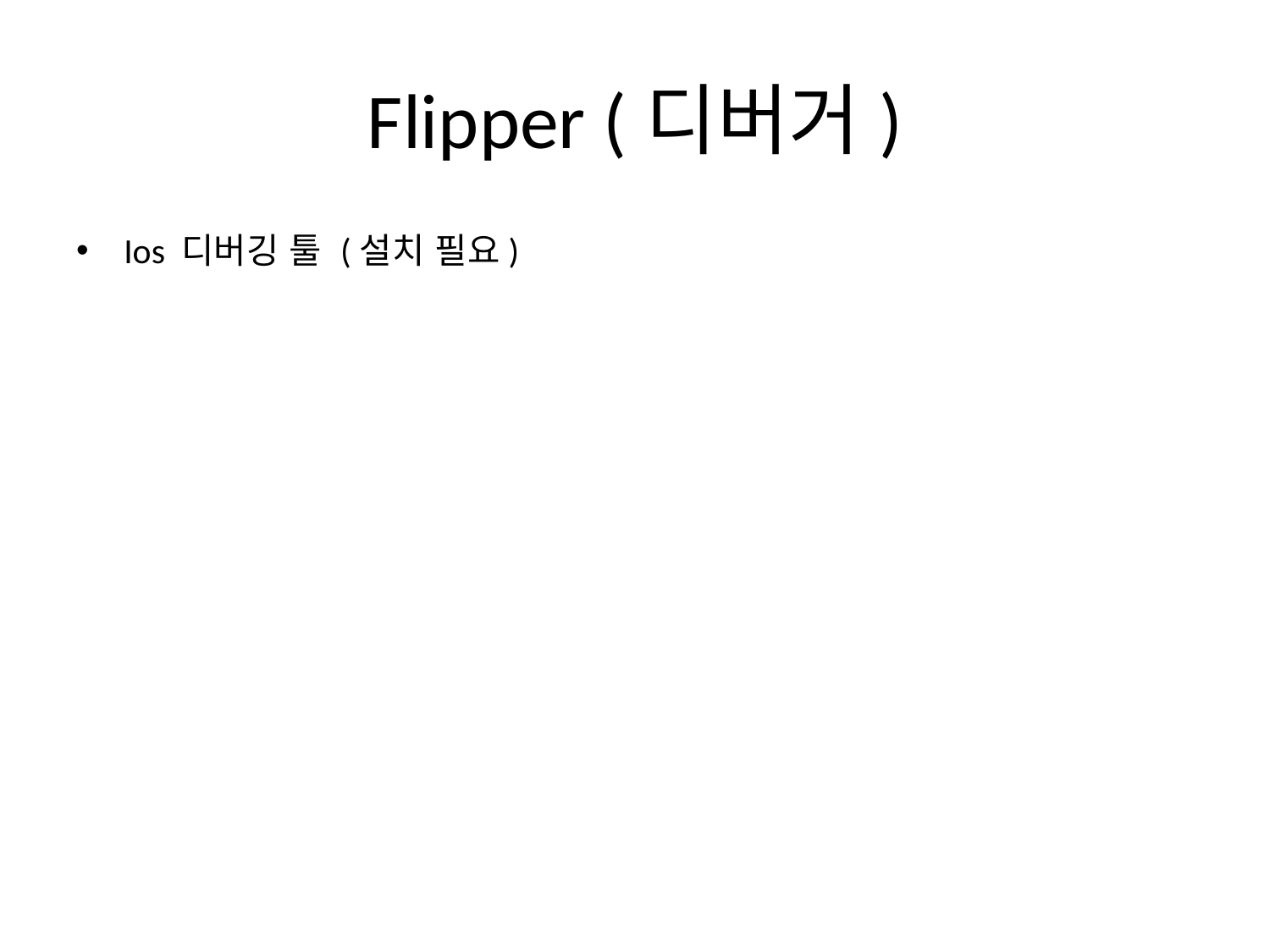

# Flipper (디버거)
Ios 디버깅 툴 (설치 필요)